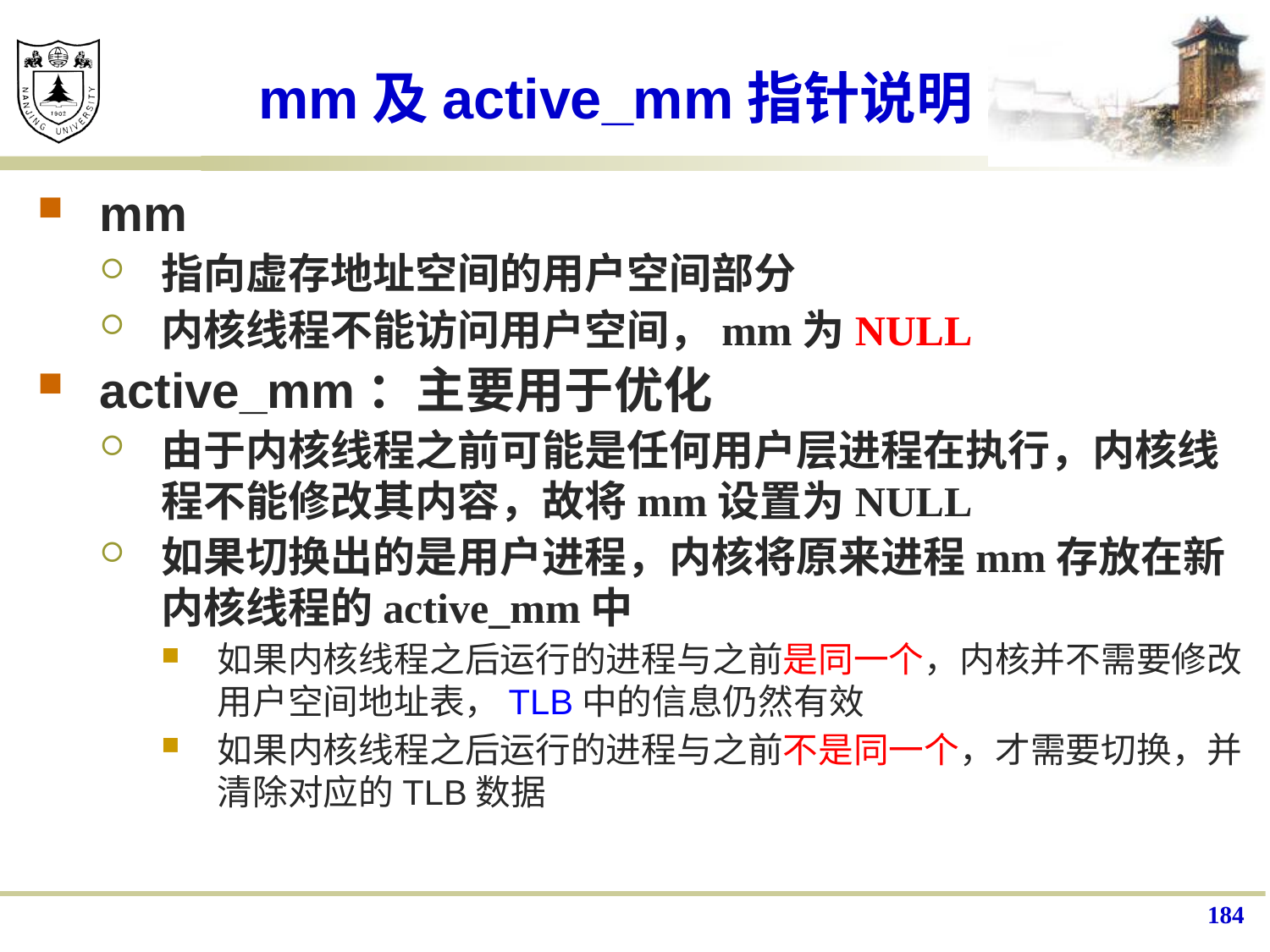

# mm及active_mm指针说明
mm
指向虚存地址空间的用户空间部分
内核线程不能访问用户空间，mm为NULL
active_mm：主要用于优化
由于内核线程之前可能是任何用户层进程在执行，内核线程不能修改其内容，故将mm设置为NULL
如果切换出的是用户进程，内核将原来进程mm存放在新内核线程的active_mm中
如果内核线程之后运行的进程与之前是同一个，内核并不需要修改用户空间地址表，TLB中的信息仍然有效
如果内核线程之后运行的进程与之前不是同一个，才需要切换，并清除对应的TLB数据
184